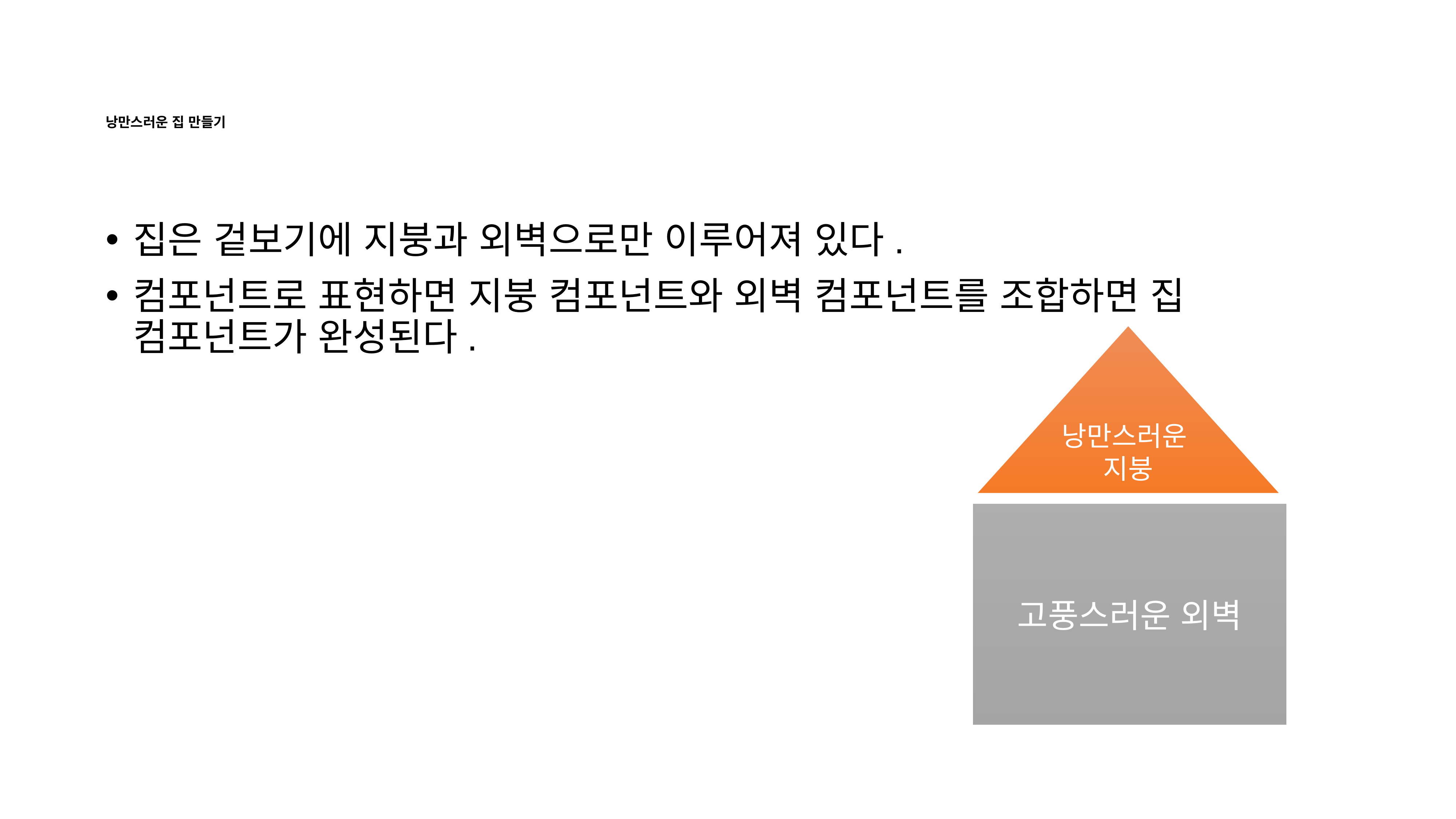

# 낭만스러운 집 만들기
집은 겉보기에 지붕과 외벽으로만 이루어져 있다.
컴포넌트로 표현하면 지붕 컴포넌트와 외벽 컴포넌트를 조합하면 집 컴포넌트가 완성된다.
낭만스러운  지붕
고풍스러운 외벽